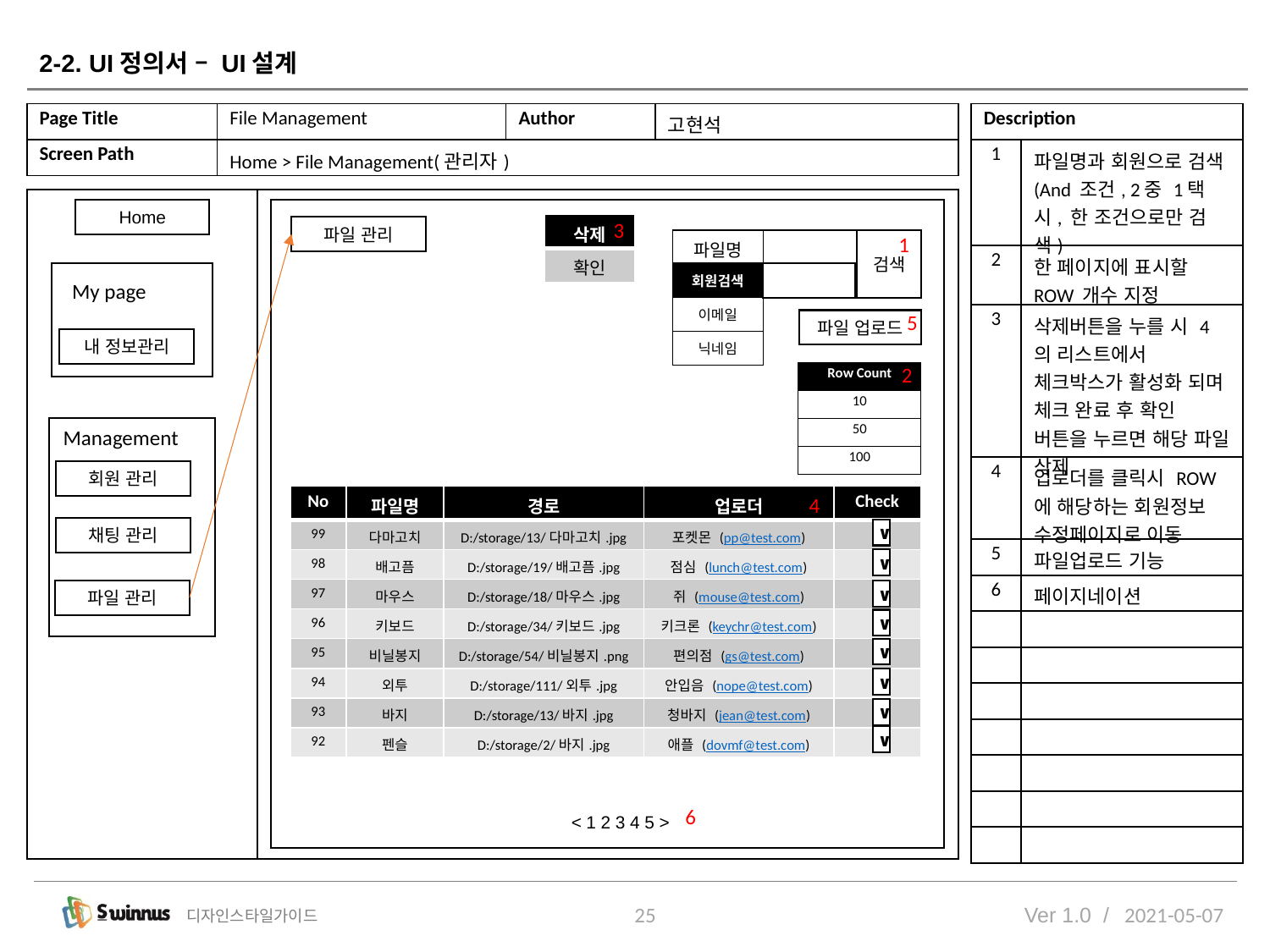

2-2. UI정의서 – UI설계
| Page Title | File Management | Author | 고현석 |
| --- | --- | --- | --- |
| Screen Path | Home > File Management(관리자) |  |  |
| Description |  |
| --- | --- |
| 1 | 파일명과 회원으로 검색(And 조건, 2중 1택시, 한 조건으로만 검색) |
| 2 | 한 페이지에 표시할 ROW 개수 지정 |
| 3 | 삭제버튼을 누를 시 4의 리스트에서 체크박스가 활성화 되며 체크 완료 후 확인 버튼을 누르면 해당 파일 삭제 |
| 4 | 업로더를 클릭시 ROW에 해당하는 회원정보 수정페이지로 이동 |
| 5 | 파일업로드 기능 |
| 6 | 페이지네이션 |
|  |  |
|  |  |
|  |  |
|  |  |
|  |  |
|  |  |
|  |  |

Home

3
| 삭제 |
| --- |
| 확인 |
파일 관리
1
검색
| 파일명 |  |
| --- | --- |
| 회원검색 |
| --- |
| 이메일 |
| 닉네임 |

My page
5
파일 업로드
내 정보관리
2
| Row Count |
| --- |
| 10 |
| 50 |
| 100 |

Management
회원 관리
4
| No | 파일명 | 경로 | 업로더 | Check |
| --- | --- | --- | --- | --- |
| 99 | 다마고치 | D:/storage/13/다마고치.jpg | 포켓몬 (pp@test.com) |  |
| 98 | 배고픔 | D:/storage/19/배고픔.jpg | 점심 (lunch@test.com) |  |
| 97 | 마우스 | D:/storage/18/마우스.jpg | 쥐 (mouse@test.com) |  |
| 96 | 키보드 | D:/storage/34/키보드.jpg | 키크론 (keychr@test.com) |  |
| 95 | 비닐봉지 | D:/storage/54/비닐봉지.png | 편의점 (gs@test.com) |  |
| 94 | 외투 | D:/storage/111/외투.jpg | 안입음 (nope@test.com) |  |
| 93 | 바지 | D:/storage/13/바지.jpg | 청바지 (jean@test.com) |  |
| 92 | 펜슬 | D:/storage/2/바지.jpg | 애플 (dovmf@test.com) |  |
채팅 관리
∨
∨
파일 관리
∨
∨
∨
∨
∨
∨
6
< 1 2 3 4 5 >
Ver 1.0  /
2021-05-07
디자인스타일가이드